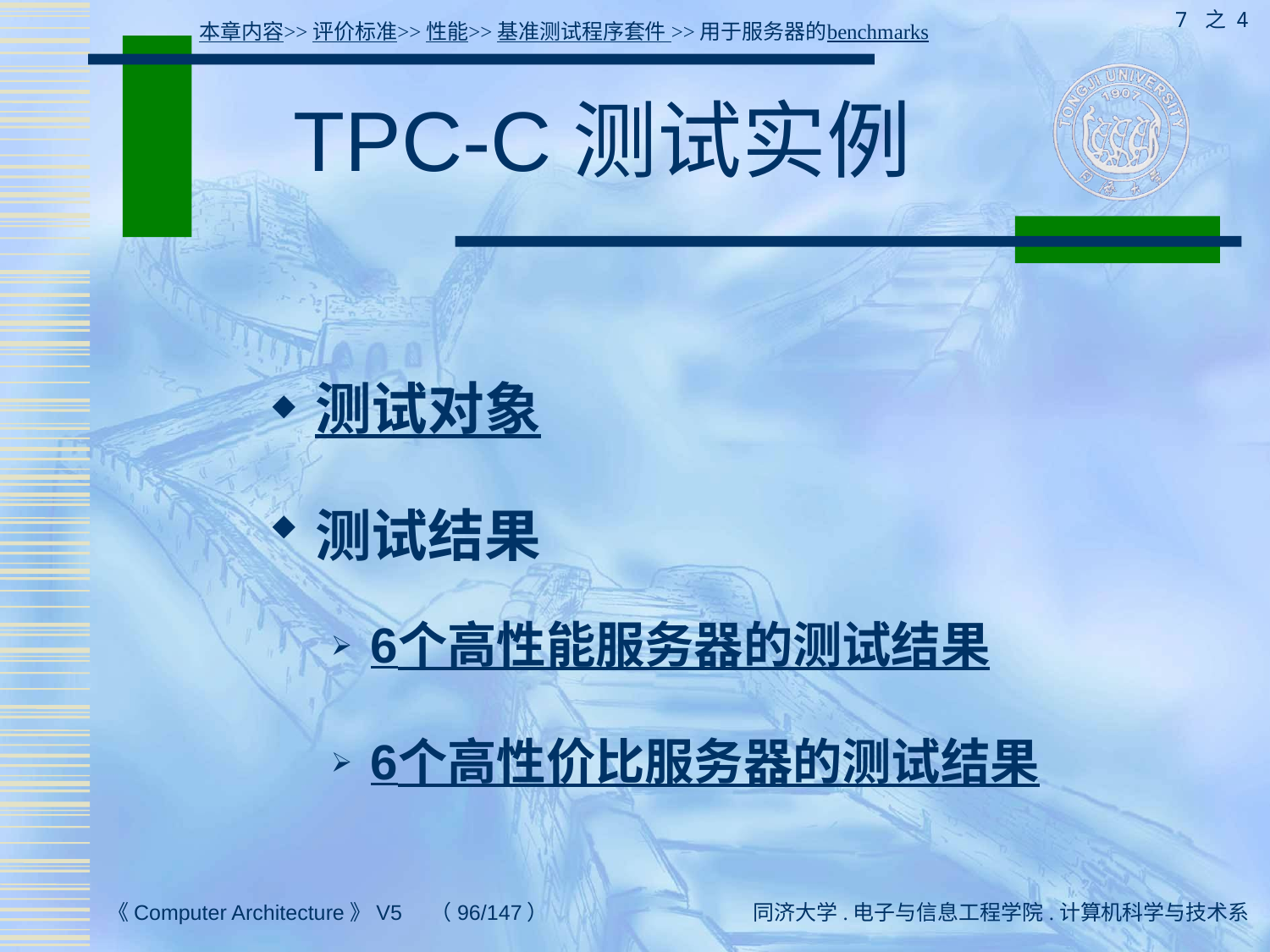

7 之 4
本章内容>>评价标准>>性能>>基准测试程序套件 >>用于服务器的benchmarks
# TPC-C测试实例
测试对象
测试结果
6个高性能服务器的测试结果
6个高性价比服务器的测试结果